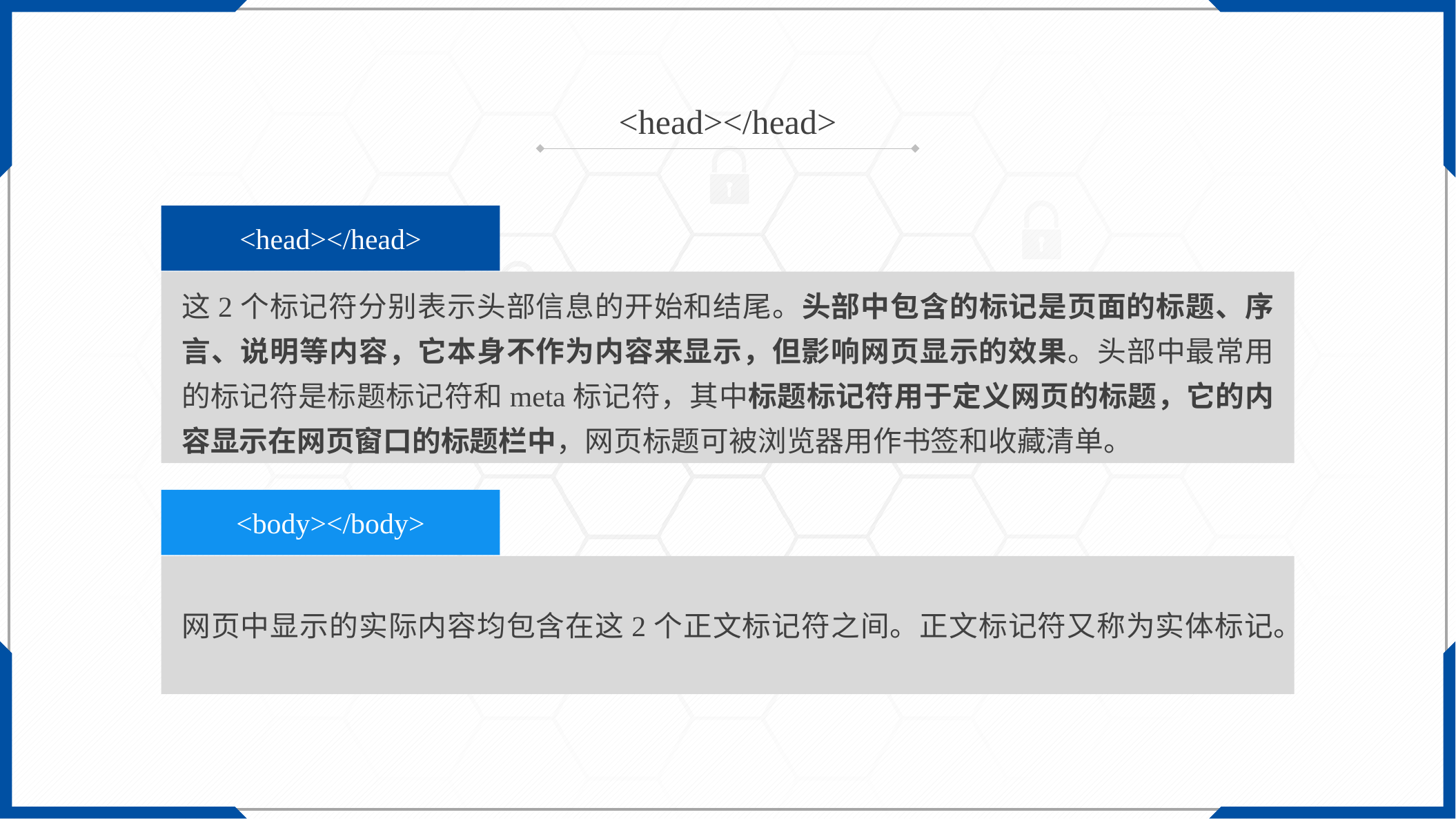

<head></head>
<head></head>
这2个标记符分别表示头部信息的开始和结尾。头部中包含的标记是页面的标题、序言、说明等内容，它本身不作为内容来显示，但影响网页显示的效果。头部中最常用的标记符是标题标记符和meta标记符，其中标题标记符用于定义网页的标题，它的内容显示在网页窗口的标题栏中，网页标题可被浏览器用作书签和收藏清单。
<body></body>
网页中显示的实际内容均包含在这2个正文标记符之间。正文标记符又称为实体标记。